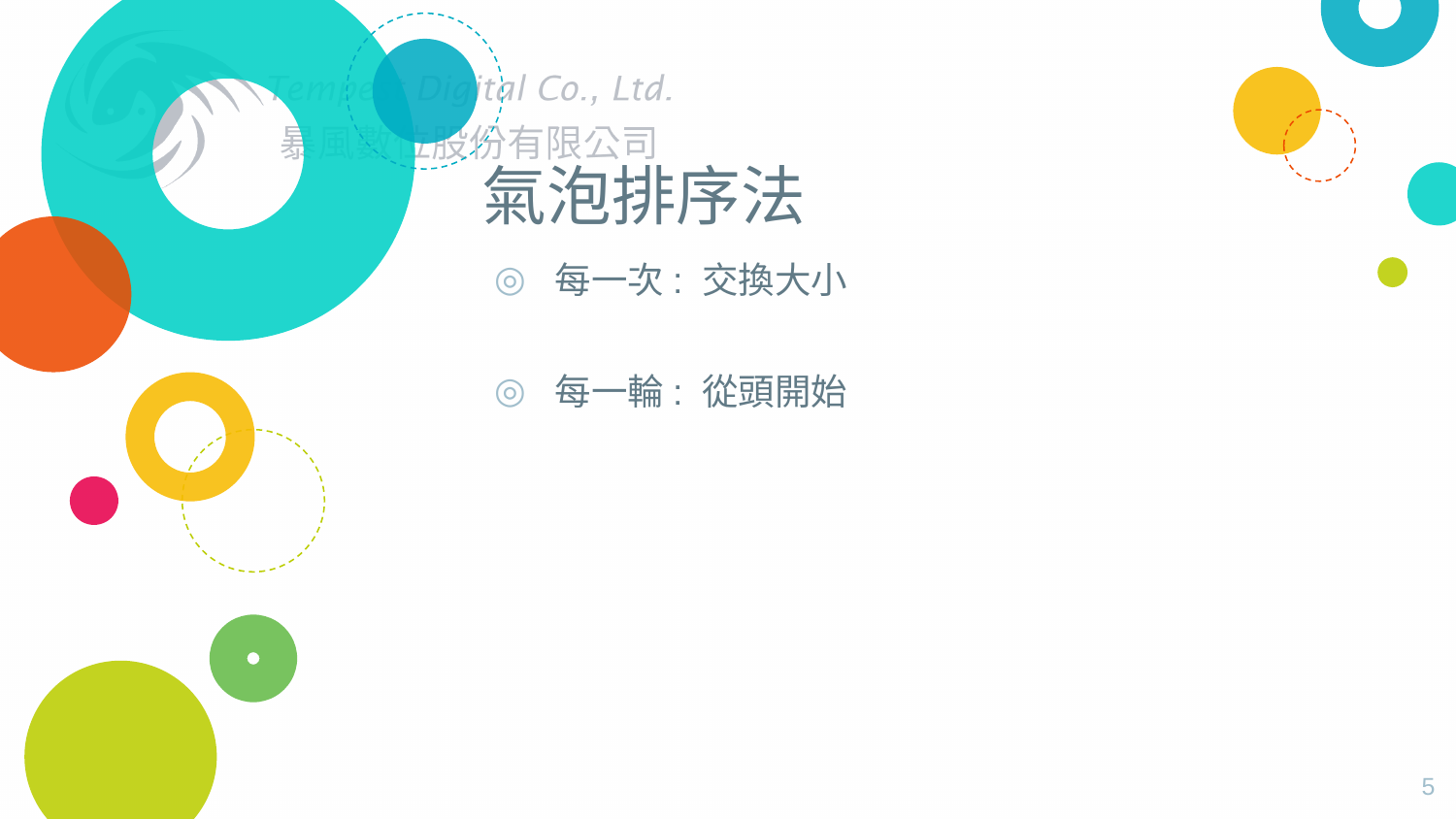

# 氣泡排序法
每一次: 交換大小

每一輪: 從頭開始
5